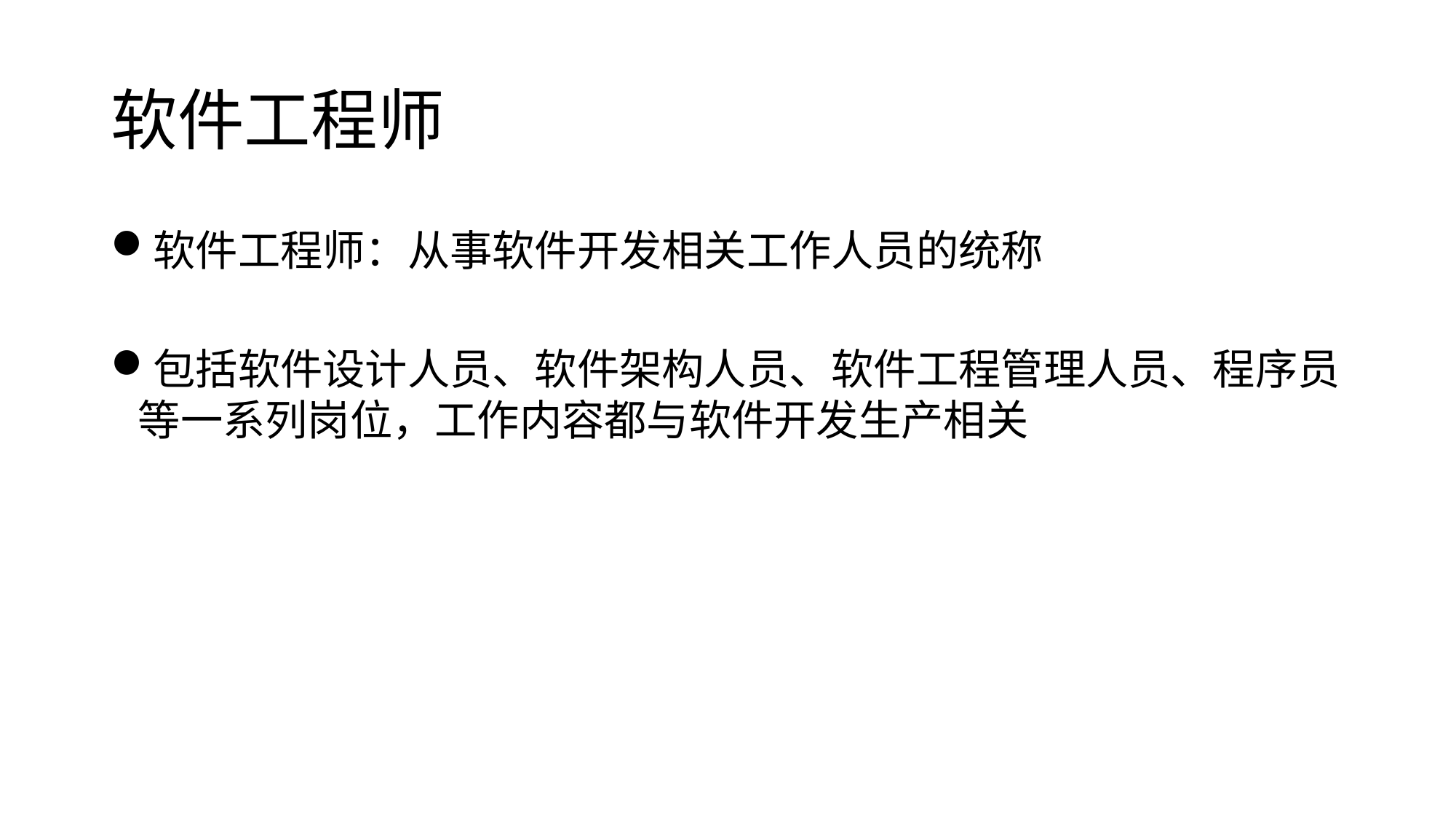

# 软件工程师
软件工程师：从事软件开发相关工作人员的统称

包括软件设计人员、软件架构人员、软件工程管理人员、程序员等一系列岗位，工作内容都与软件开发生产相关